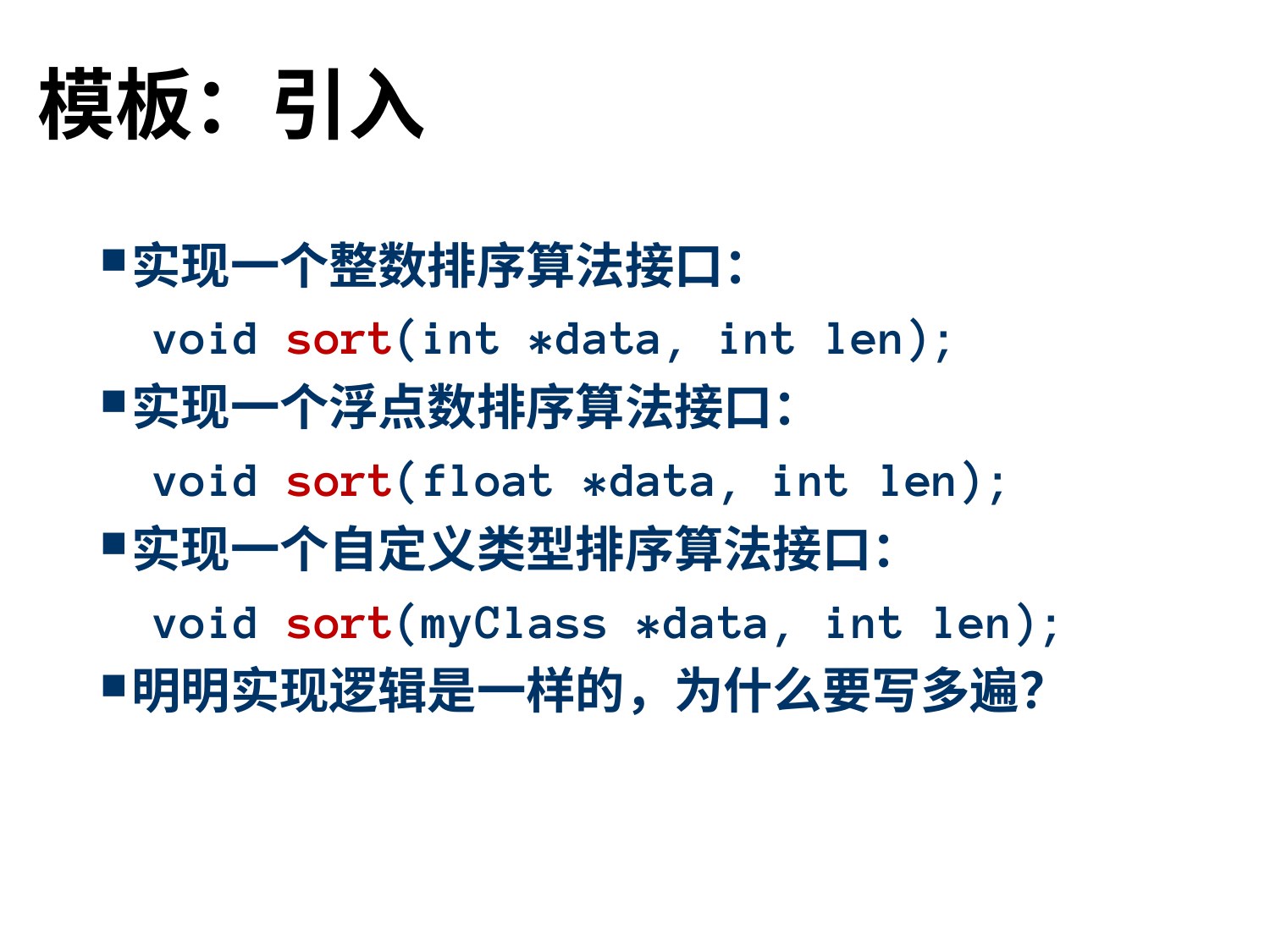

# 模板：引入
实现一个整数排序算法接口：
  void sort(int *data, int len);
实现一个浮点数排序算法接口：
  void sort(float *data, int len);
实现一个自定义类型排序算法接口：
  void sort(myClass *data, int len);
明明实现逻辑是一样的，为什么要写多遍？
58